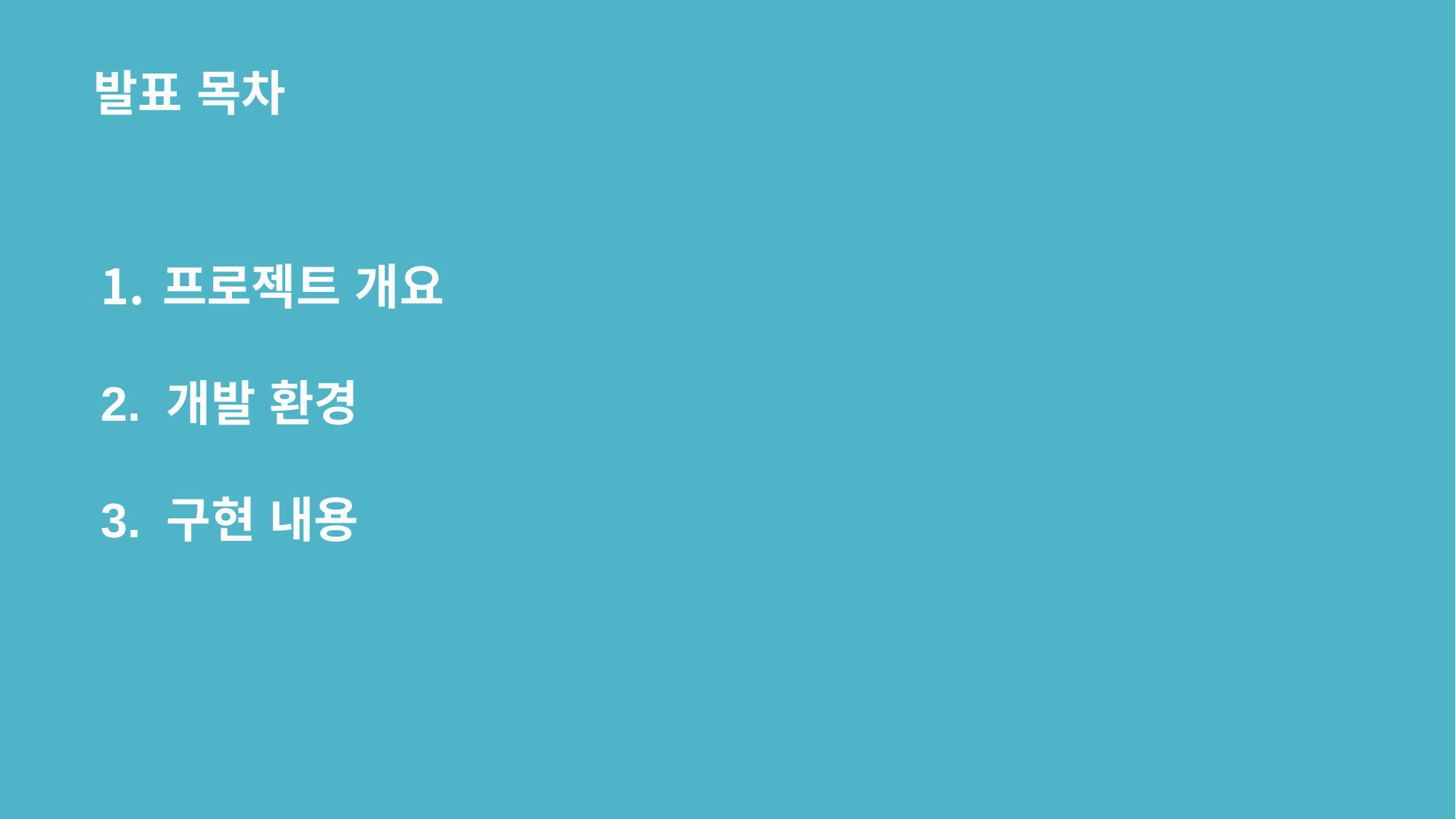

발표 목차
프로젝트 개요

2. 개발 환경

3. 구현 내용